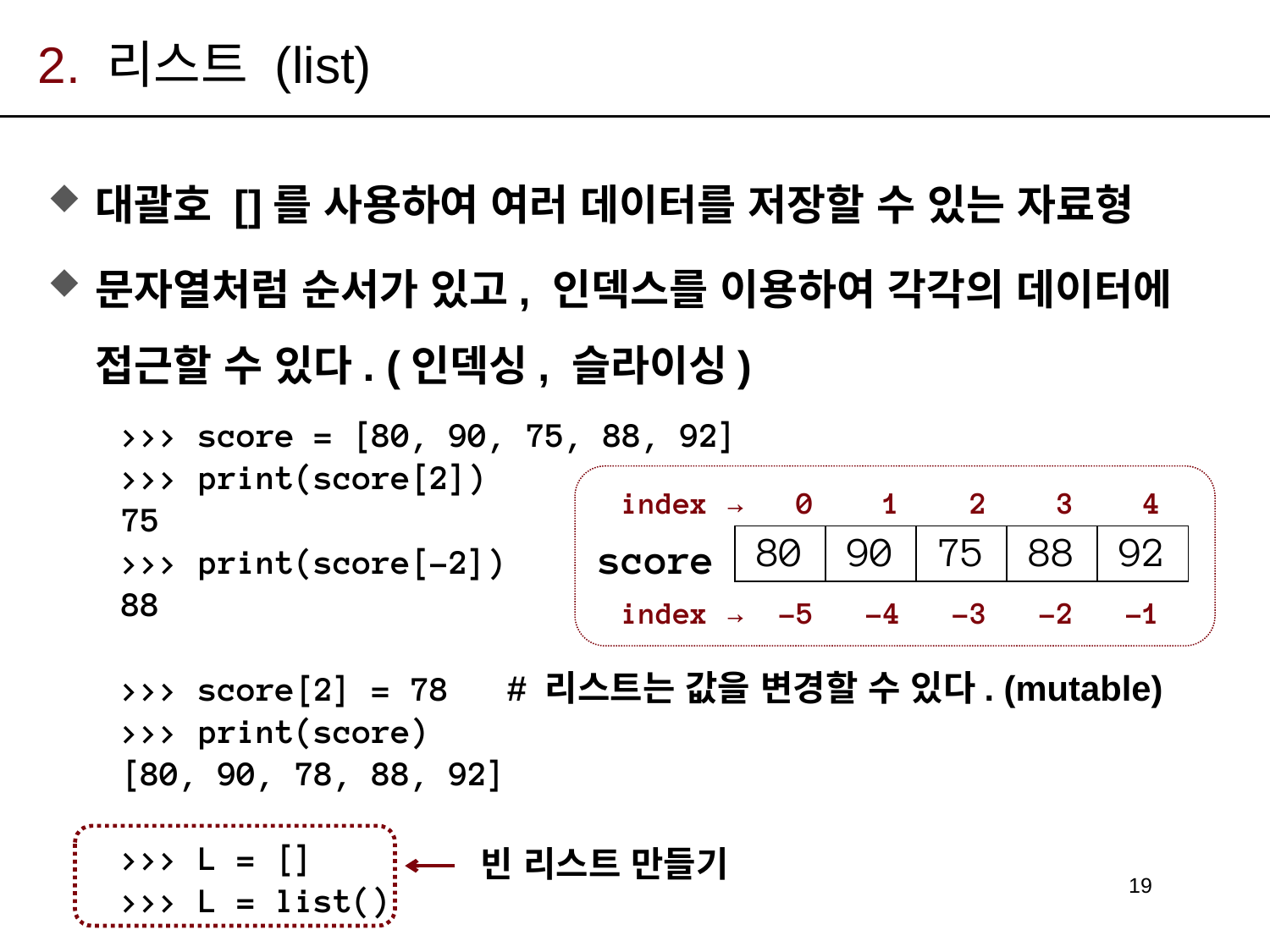

# 2. 리스트 (list)
대괄호 []를 사용하여 여러 데이터를 저장할 수 있는 자료형
문자열처럼 순서가 있고, 인덱스를 이용하여 각각의 데이터에 접근할 수 있다. (인덱싱, 슬라이싱)

>>> score = [80, 90, 75, 88, 92]
>>> print(score[2])
75
>>> print(score[-2])
88

>>> score[2] = 78   # 리스트는 값을 변경할 수 있다. (mutable)
>>> print(score)
[80, 90, 78, 88, 92]

>>> L = []
>>> L = list()

index →   0    1    2    3    4
score
| 80 | 90 | 75 | 88 | 92 |
| --- | --- | --- | --- | --- |
index →  -5   -4   -3   -2   -1

빈 리스트 만들기
19